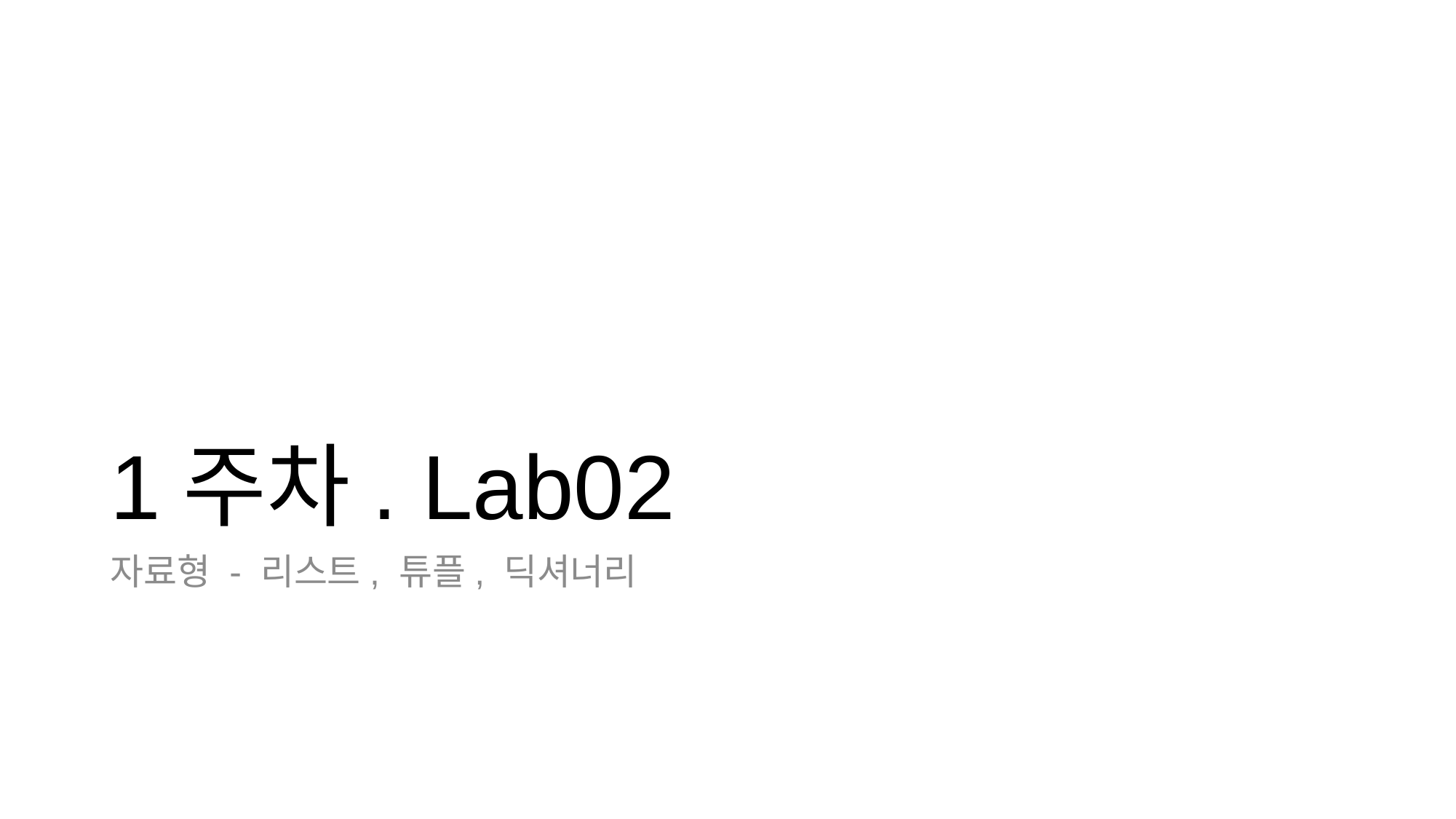

# 1주차. Lab02
자료형 - 리스트, 튜플, 딕셔너리